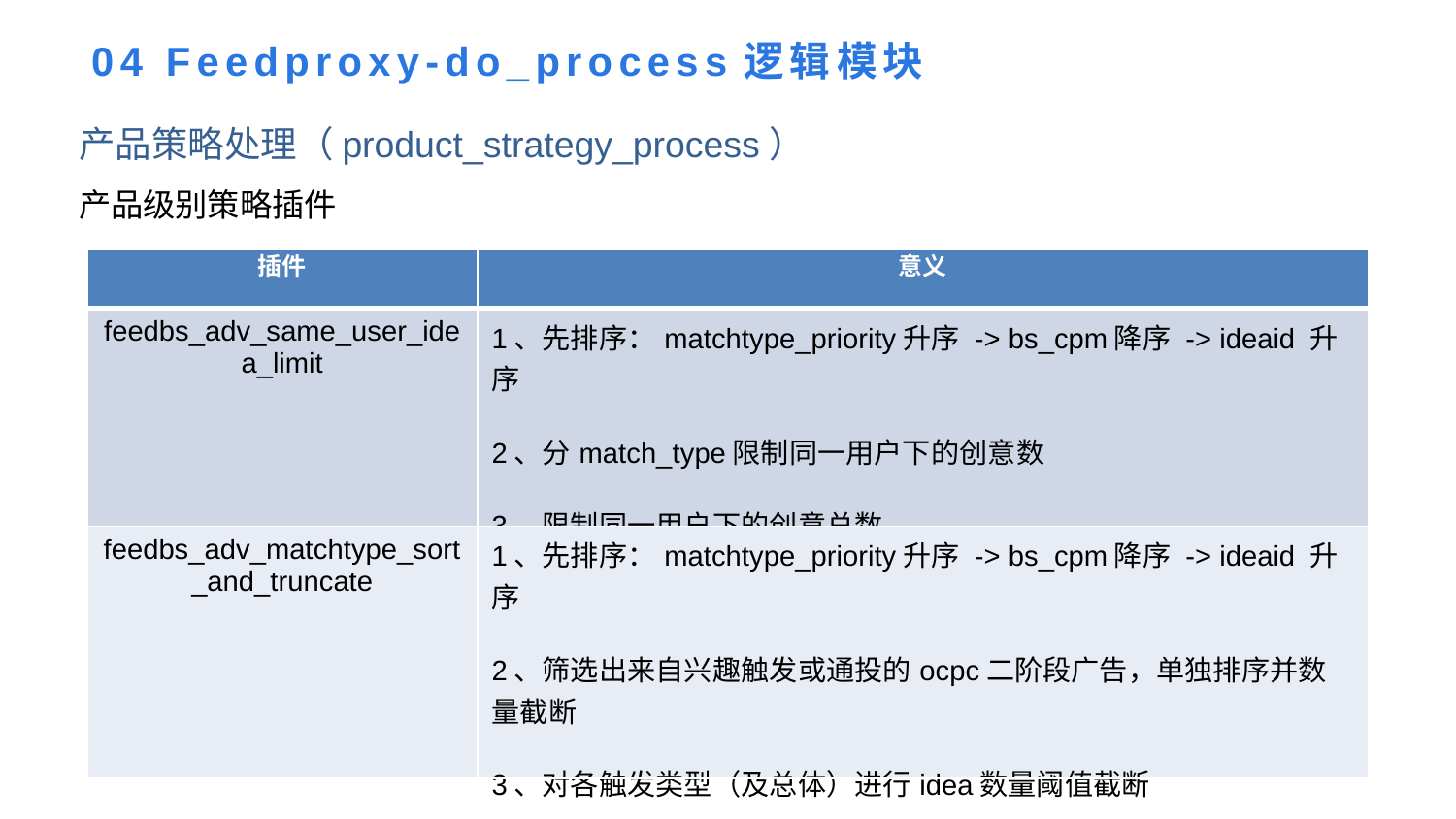

04 Feedproxy-do_process逻辑模块
产品策略处理（product_strategy_process）
产品级别策略插件

| 插件 | 意义 |
| --- | --- |
| feedbs\_adv\_same\_user\_idea\_limit | 1、先排序：matchtype\_priority升序 -> bs\_cpm降序 -> ideaid 升序 2、分match\_type限制同一用户下的创意数 3、限制同一用户下的创意总数 |
| feedbs\_adv\_matchtype\_sort\_and\_truncate | 1、先排序：matchtype\_priority升序 -> bs\_cpm降序 -> ideaid 升序 2、筛选出来自兴趣触发或通投的ocpc二阶段广告，单独排序并数量截断 3、对各触发类型（及总体）进行idea数量阈值截断 |